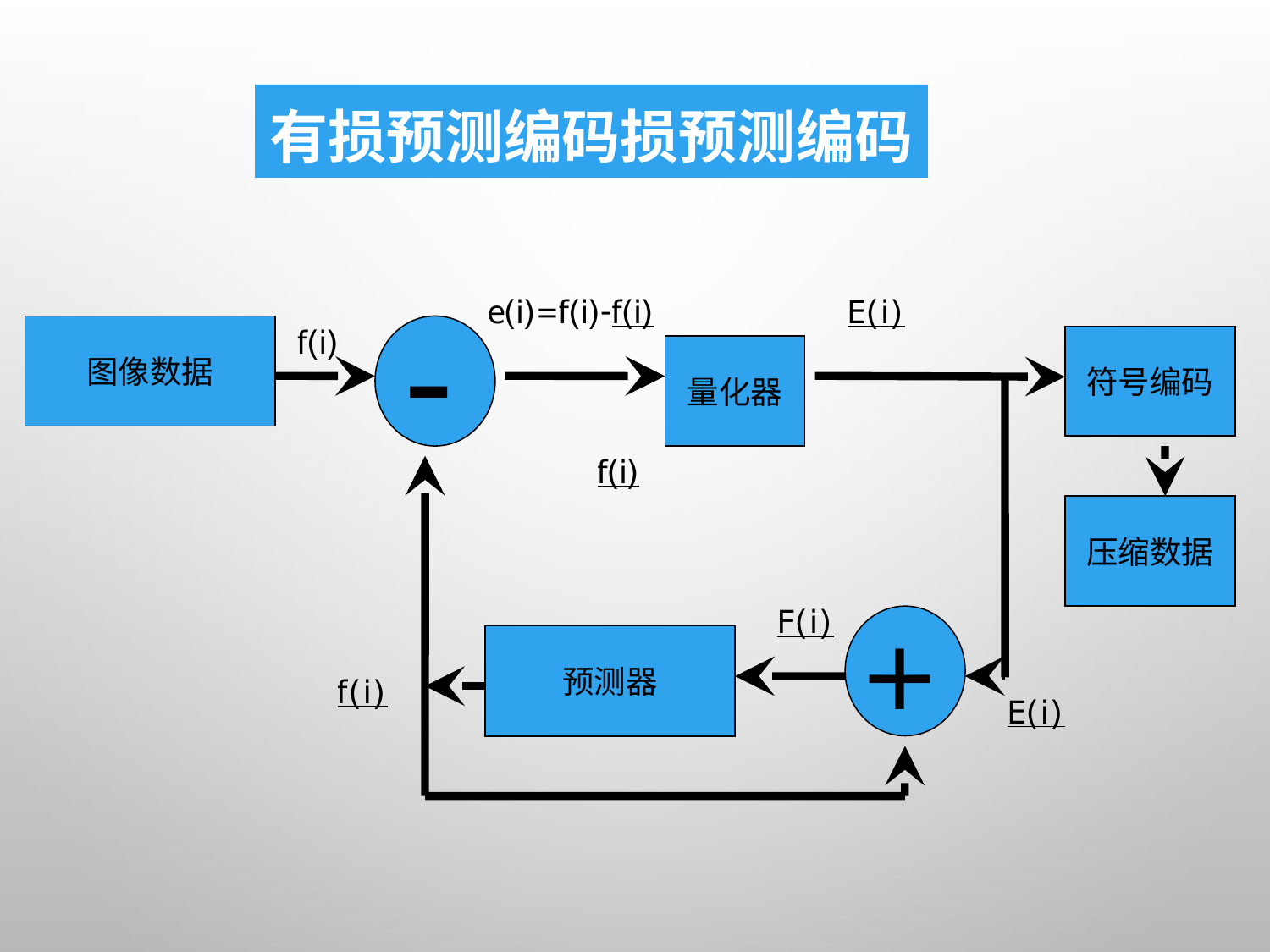

# 有损预测编码损预测编码
e(i)=f(i)-f(i)
E(i)
图像数据
f(i)
-
符号编码
量化器

f(i)

压缩数据
F(i)
+
预测器
f(i)

E(i)